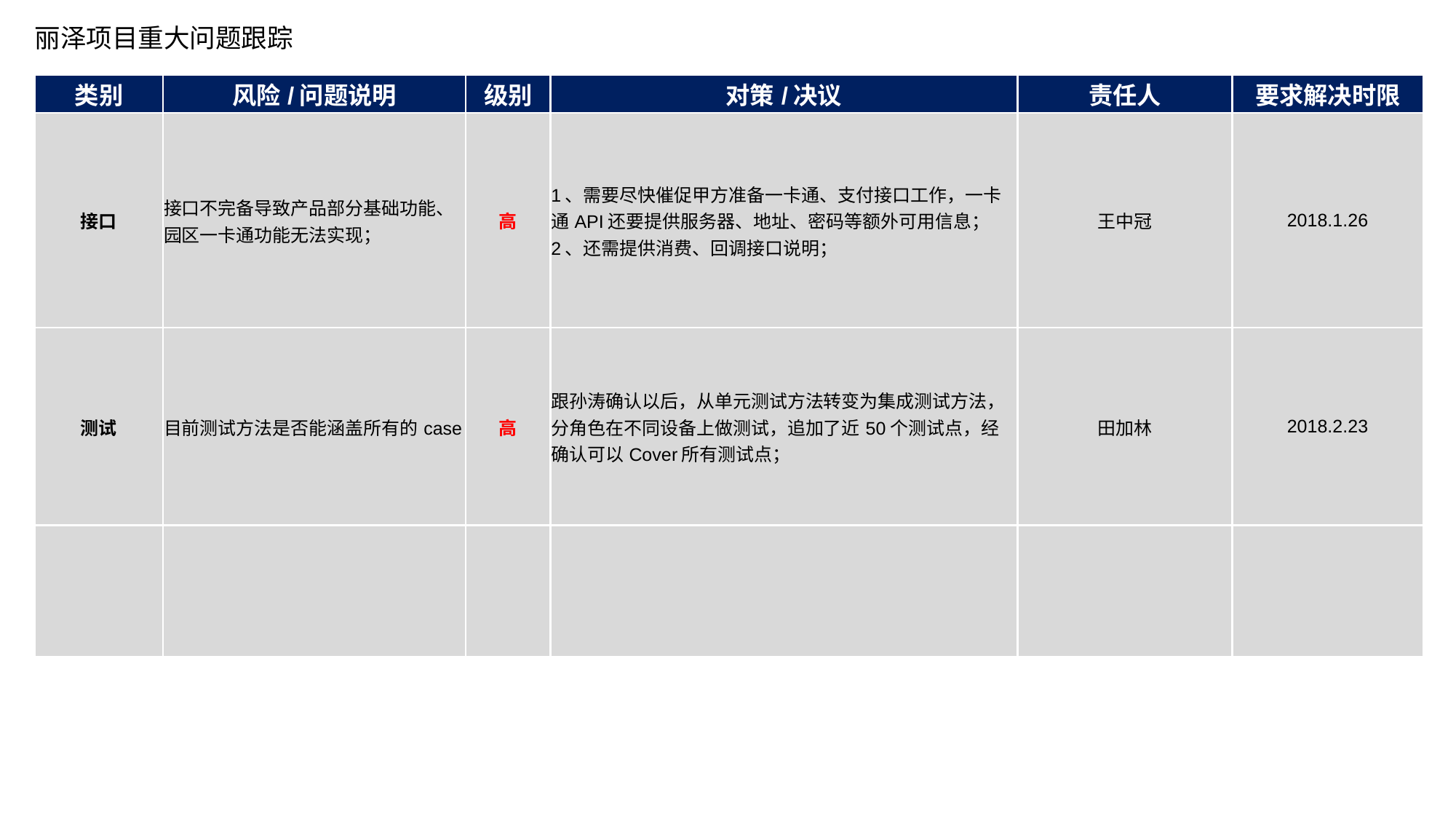

# 丽泽项目重大问题跟踪
| 类别 | 风险/问题说明 | 级别 | 对策/决议 | 责任人 | 要求解决时限 |
| --- | --- | --- | --- | --- | --- |
| 接口 | 接口不完备导致产品部分基础功能、园区一卡通功能无法实现； | 高 | 1、需要尽快催促甲方准备一卡通、支付接口工作，一卡通API还要提供服务器、地址、密码等额外可用信息； 2、还需提供消费、回调接口说明； | 王中冠 | 2018.1.26 |
| 测试 | 目前测试方法是否能涵盖所有的case | 高 | 跟孙涛确认以后，从单元测试方法转变为集成测试方法，分角色在不同设备上做测试，追加了近50个测试点，经确认可以Cover所有测试点； | 田加林 | 2018.2.23 |
|  |  |  |  |  |  |